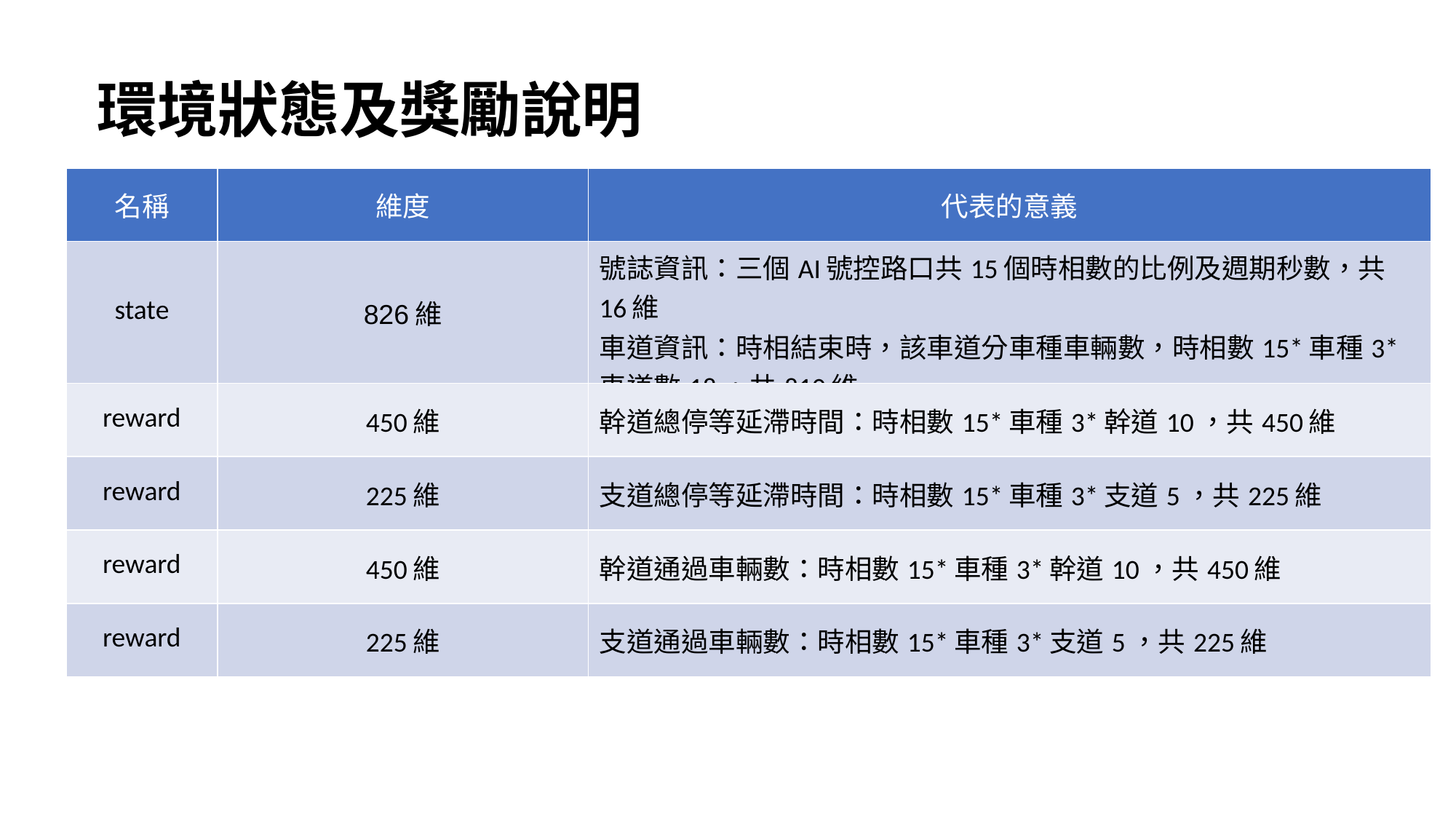

環境狀態及獎勵說明
| 名稱 | 維度 | 代表的意義 |
| --- | --- | --- |
| state | 826維 | 號誌資訊：三個AI號控路口共15個時相數的比例及週期秒數，共16維 車道資訊：時相結束時，該車道分車種車輛數，時相數15\*車種3\*車道數18，共810維 |
| reward | 450維 | 幹道總停等延滯時間：時相數15\*車種3\*幹道10，共450維 |
| reward | 225維 | 支道總停等延滯時間：時相數15\*車種3\*支道5，共225維 |
| reward | 450維 | 幹道通過車輛數：時相數15\*車種3\*幹道10，共450維 |
| reward | 225維 | 支道通過車輛數：時相數15\*車種3\*支道5，共225維 |